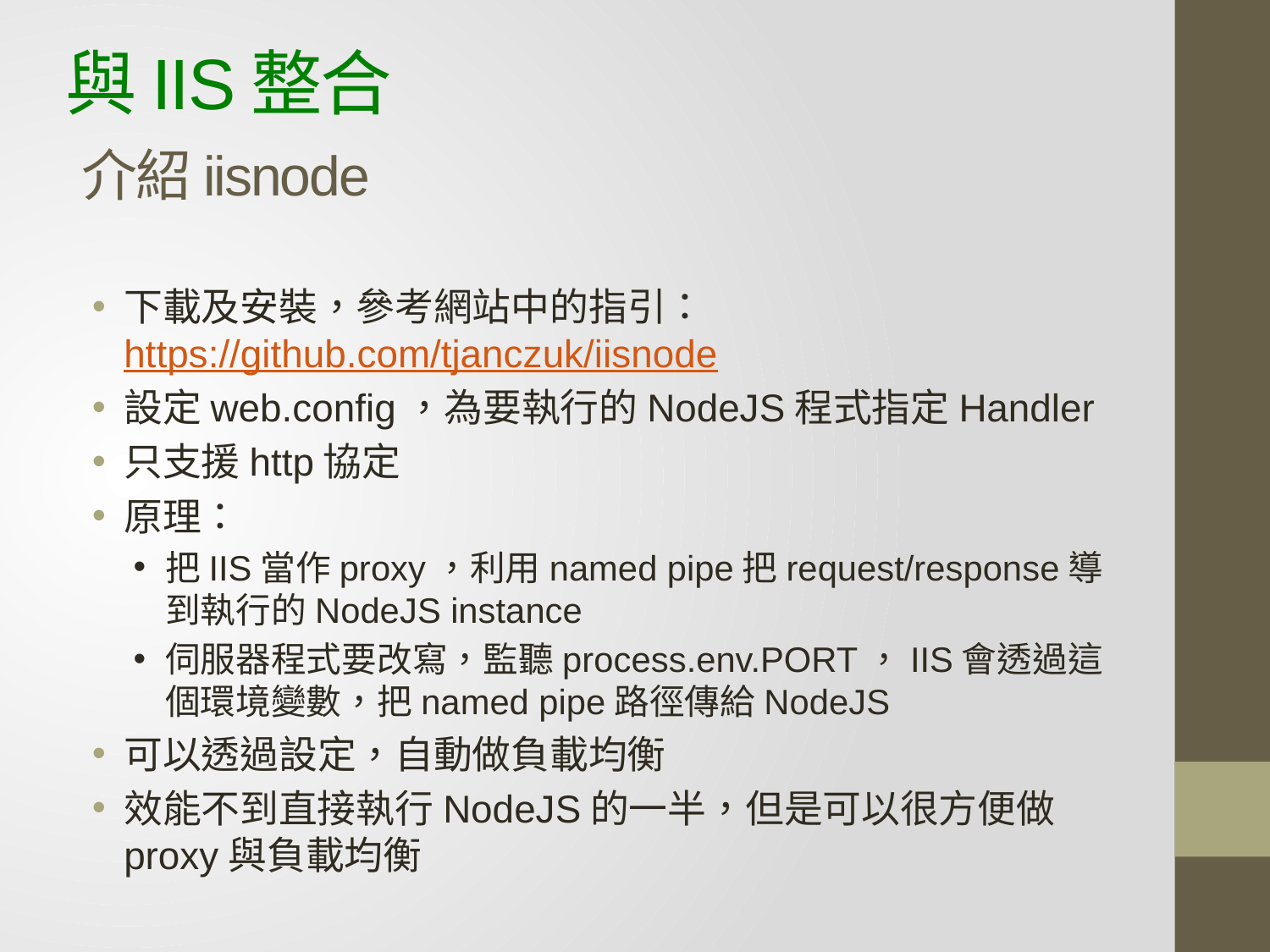

# 與IIS整合 介紹iisnode

下載及安裝，參考網站中的指引：https://github.com/tjanczuk/iisnode
設定web.config，為要執行的NodeJS程式指定Handler
只支援http協定
原理：
把IIS當作proxy，利用named pipe把request/response導到執行的NodeJS instance
伺服器程式要改寫，監聽process.env.PORT，IIS會透過這個環境變數，把named pipe路徑傳給NodeJS
可以透過設定，自動做負載均衡
效能不到直接執行NodeJS的一半，但是可以很方便做proxy與負載均衡